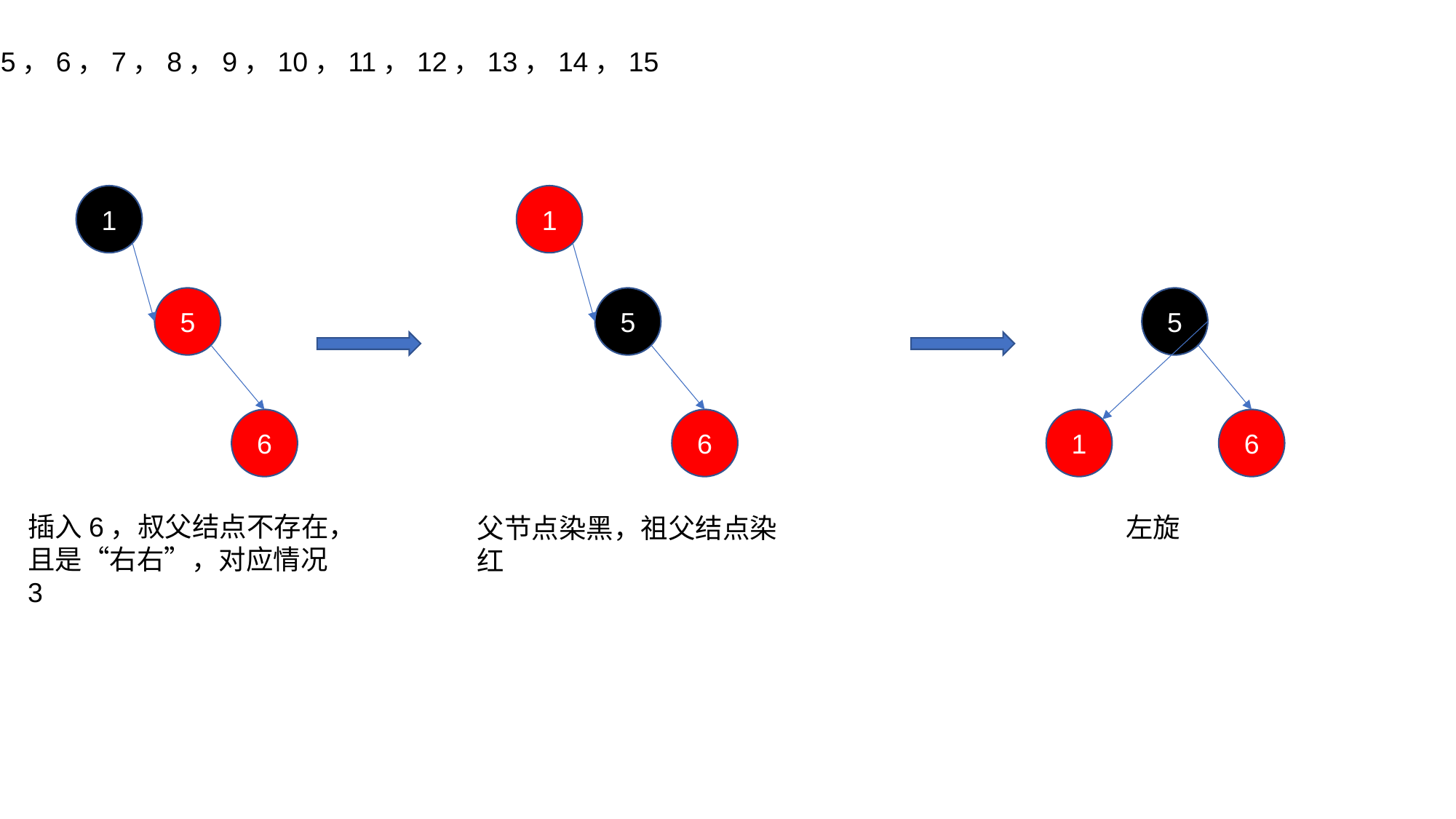

{1，5，6，7，8，9，10，11，12，13，14，15
1
1
5
5
5

1
6
6
6
插入6，叔父结点不存在，且是“右右”，对应情况3
左旋
父节点染黑，祖父结点染红